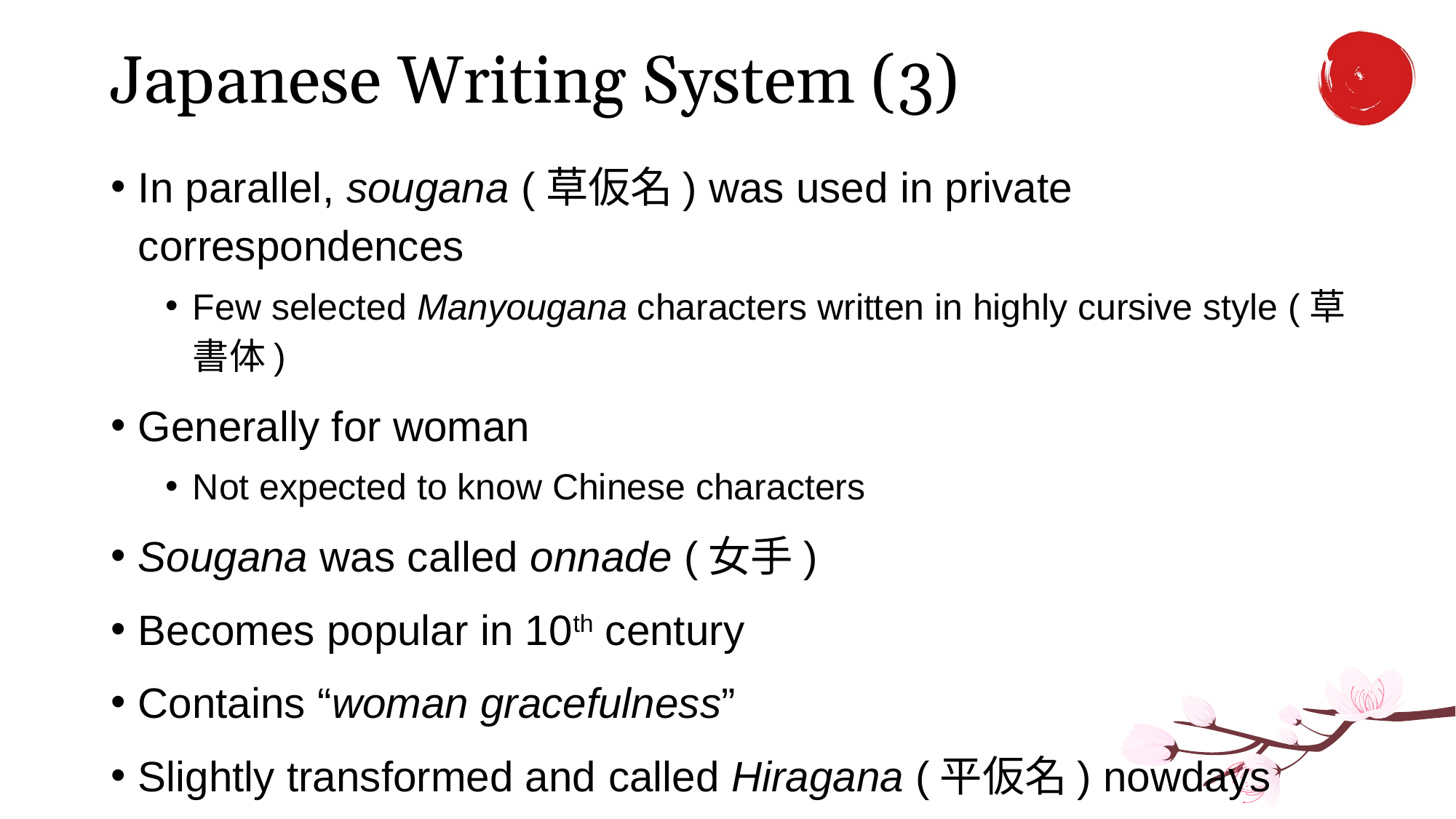

# Japanese Writing System (3)
In parallel, sougana (草仮名) was used in private correspondences
Few selected Manyougana characters written in highly cursive style (草書体)
Generally for woman
Not expected to know Chinese characters
Sougana was called onnade (女手)
Becomes popular in 10th century
Contains “woman gracefulness”
Slightly transformed and called Hiragana (平仮名) nowdays